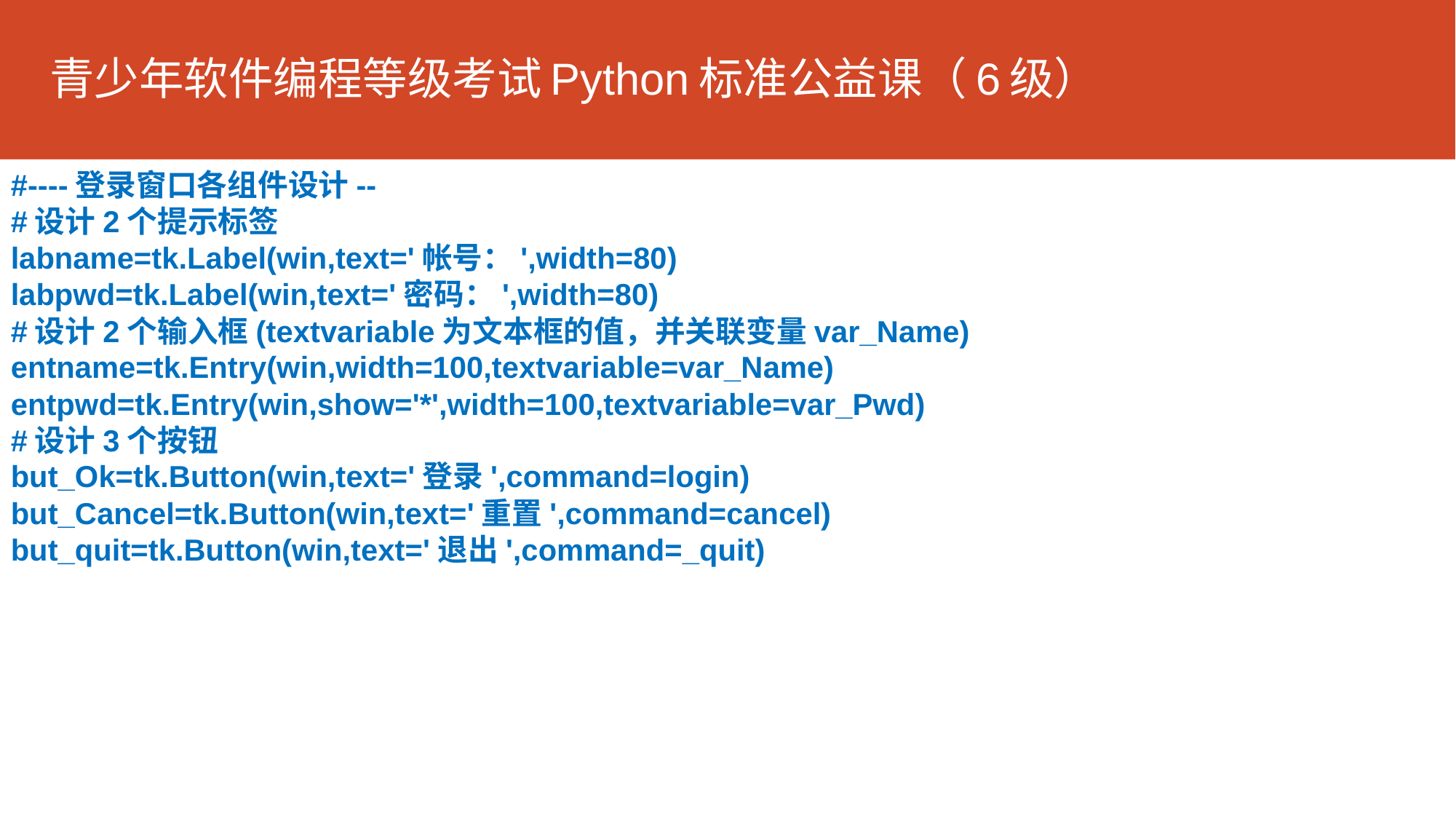

青少年软件编程等级考试Python标准公益课（6级）
#----登录窗口各组件设计--
#设计2个提示标签
labname=tk.Label(win,text='帐号：',width=80)
labpwd=tk.Label(win,text='密码：',width=80)
#设计2个输入框(textvariable为文本框的值，并关联变量var_Name)
entname=tk.Entry(win,width=100,textvariable=var_Name)
entpwd=tk.Entry(win,show='*',width=100,textvariable=var_Pwd)
#设计3个按钮
but_Ok=tk.Button(win,text='登录',command=login)
but_Cancel=tk.Button(win,text='重置',command=cancel)
but_quit=tk.Button(win,text='退出',command=_quit)